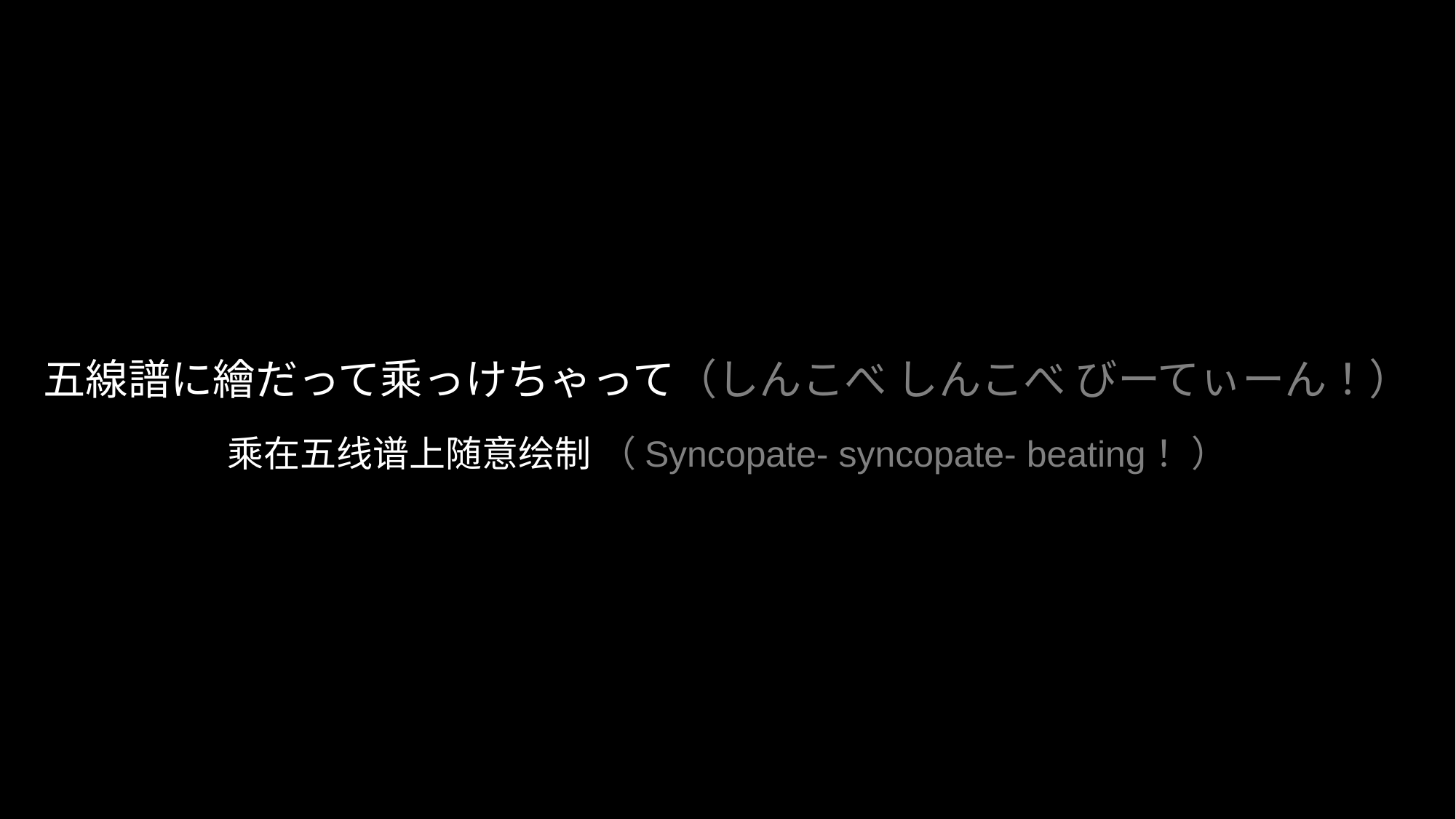

# 五線譜に繪だって乘っけちゃって（しんこべ しんこべ びーてぃーん！）
乘在五线谱上随意绘制 （Syncopate- syncopate- beating！）